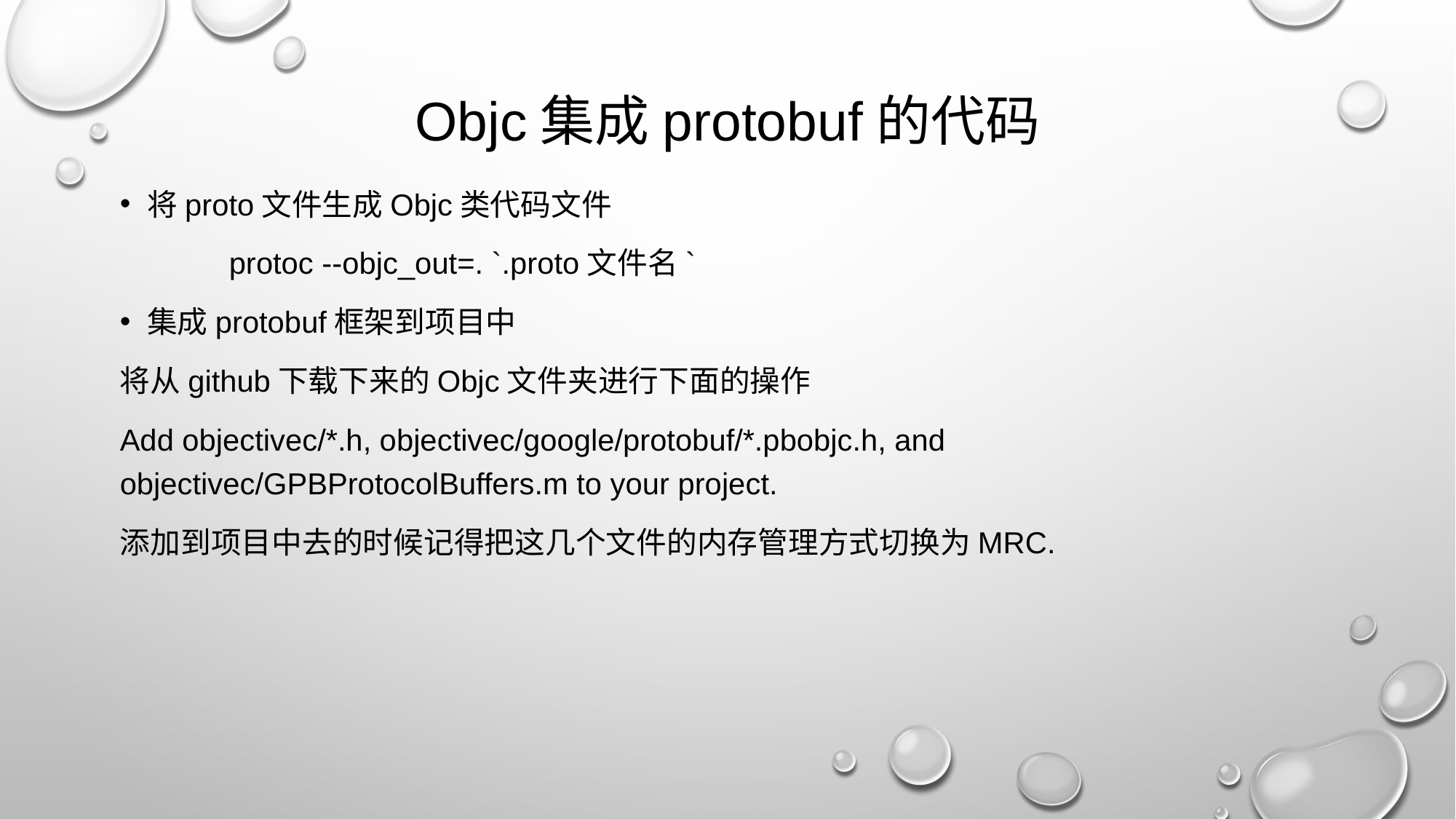

# Objc集成protobuf的代码
将proto文件生成Objc类代码文件
	protoc --objc_out=. `.proto文件名`
集成protobuf框架到项目中
将从github下载下来的Objc文件夹进行下面的操作
Add objectivec/*.h, objectivec/google/protobuf/*.pbobjc.h, and objectivec/GPBProtocolBuffers.m to your project.
添加到项目中去的时候记得把这几个文件的内存管理方式切换为MRC.